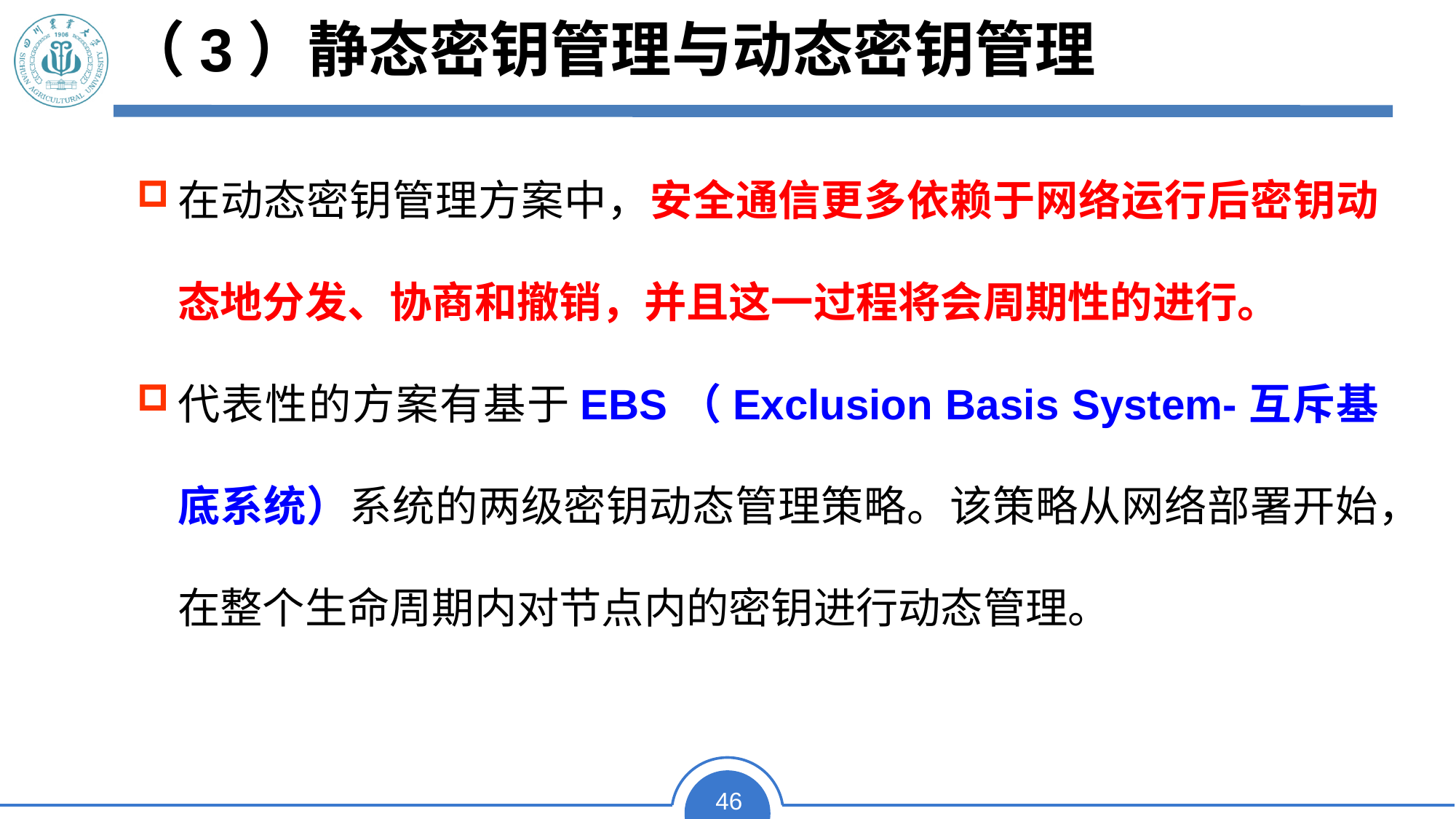

# （3）静态密钥管理与动态密钥管理
在动态密钥管理方案中，安全通信更多依赖于网络运行后密钥动态地分发、协商和撤销，并且这一过程将会周期性的进行。
代表性的方案有基于EBS（Exclusion Basis System-互斥基底系统）系统的两级密钥动态管理策略。该策略从网络部署开始，在整个生命周期内对节点内的密钥进行动态管理。